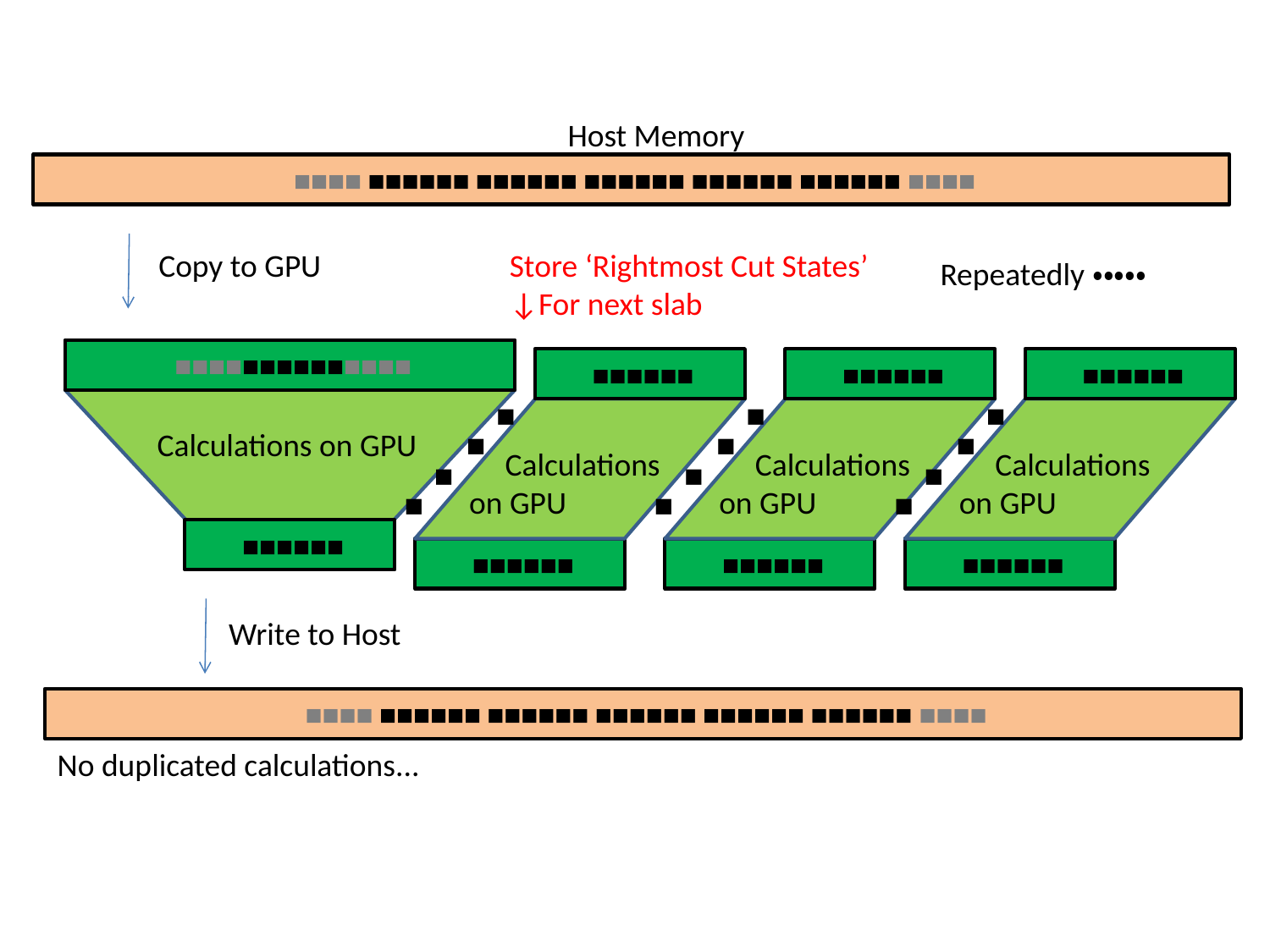

Host Memory
 ■■■■ ■■■■■■ ■■■■■■ ■■■■■■ ■■■■■■ ■■■■■■ ■■■■
Copy to GPU
Store ‘Rightmost Cut States’
↓For next slab
Repeatedly・・・・・
 ■■■■■■■■■■■■■■

Calculations on GPU
 ■■■■■■
 ■■■■■■
■

■
     Calculations
on GPU
■
■
 ■■■■■■
 ■■■■■■
■

■
     Calculations
on GPU
■
■
 ■■■■■■
 ■■■■■■
■

■
     Calculations
on GPU
■
■
 ■■■■■■
Write to Host
 ■■■■ ■■■■■■ ■■■■■■ ■■■■■■ ■■■■■■ ■■■■■■ ■■■■
No duplicated calculations...